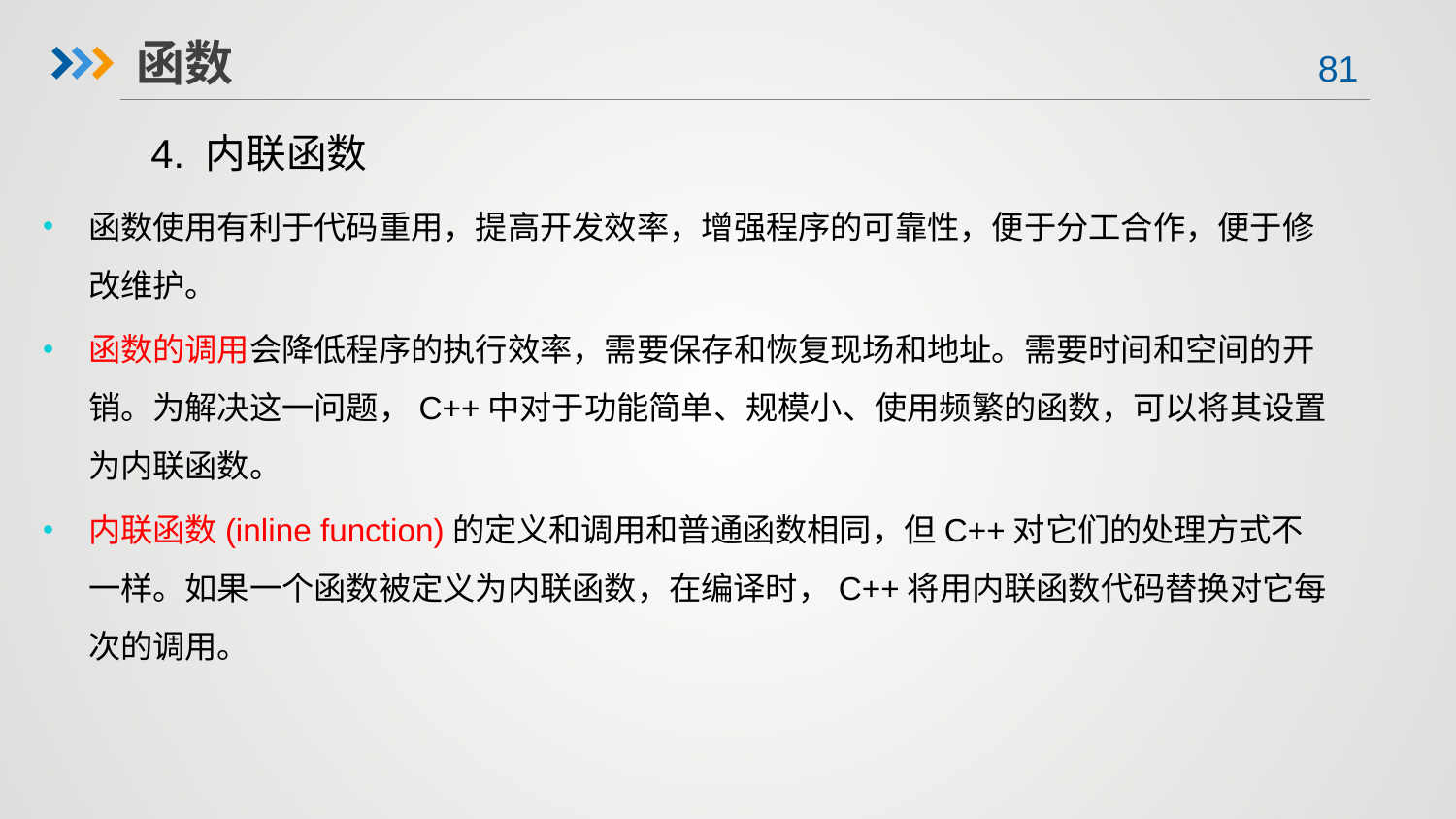

函数
4. 内联函数
函数使用有利于代码重用，提高开发效率，增强程序的可靠性，便于分工合作，便于修改维护。
函数的调用会降低程序的执行效率，需要保存和恢复现场和地址。需要时间和空间的开销。为解决这一问题，C++中对于功能简单、规模小、使用频繁的函数，可以将其设置为内联函数。
内联函数(inline function)的定义和调用和普通函数相同，但C++对它们的处理方式不一样。如果一个函数被定义为内联函数，在编译时，C++将用内联函数代码替换对它每次的调用。